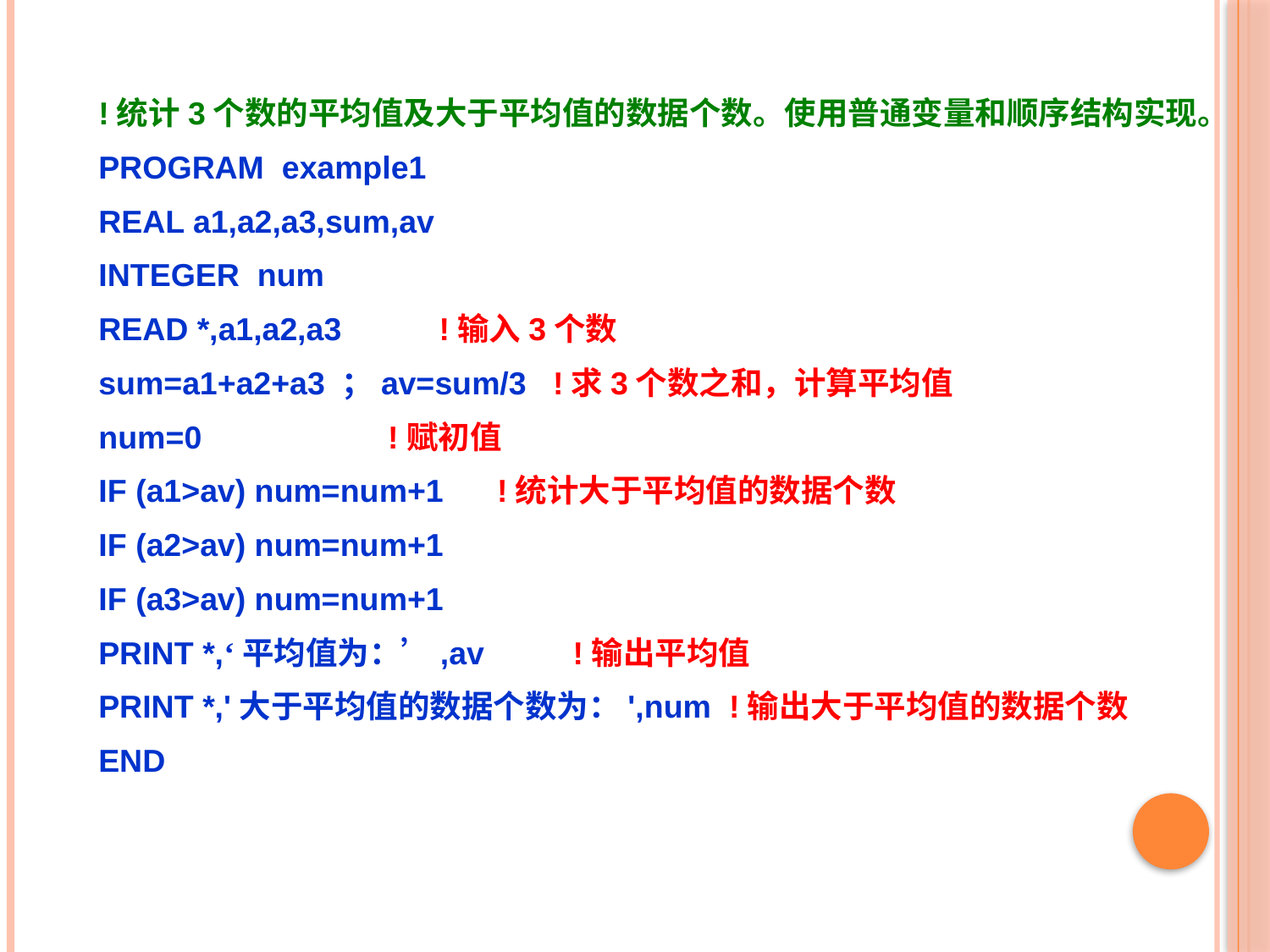

!统计3个数的平均值及大于平均值的数据个数。使用普通变量和顺序结构实现。
PROGRAM  example1
REAL a1,a2,a3,sum,av
INTEGER  num
READ *,a1,a2,a3           !输入3个数
sum=a1+a2+a3 ；av=sum/3   !求3个数之和，计算平均值
num=0                     !赋初值
IF (a1>av) num=num+1      !统计大于平均值的数据个数
IF (a2>av) num=num+1
IF (a3>av) num=num+1
PRINT *,‘平均值为：’,av          !输出平均值
PRINT *,'大于平均值的数据个数为：',num  !输出大于平均值的数据个数
END